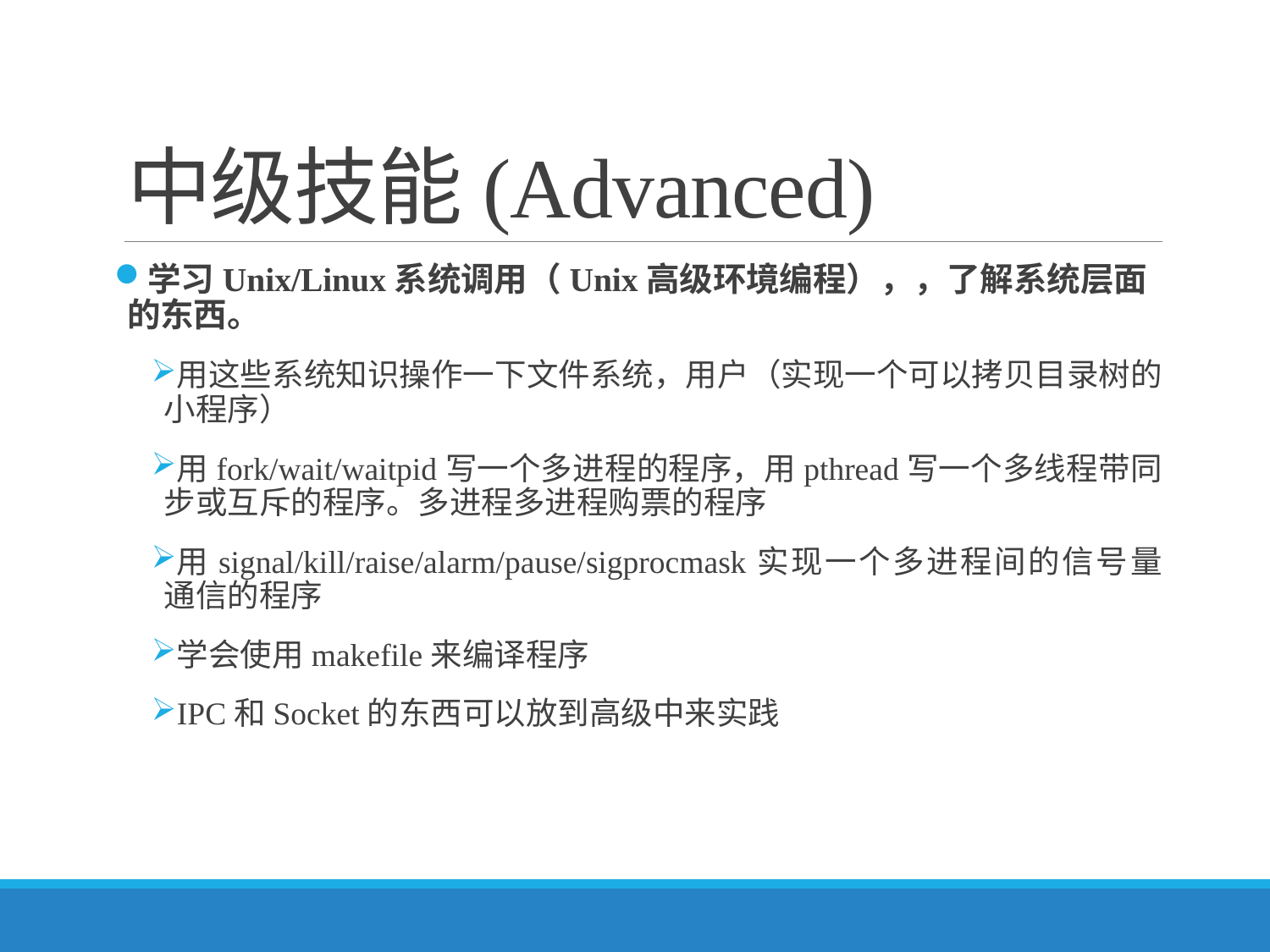

# 中级技能(Advanced)
学习Unix/Linux系统调用（Unix高级环境编程），，了解系统层面的东西。
用这些系统知识操作一下文件系统，用户（实现一个可以拷贝目录树的小程序）
用fork/wait/waitpid写一个多进程的程序，用pthread写一个多线程带同步或互斥的程序。多进程多进程购票的程序
用signal/kill/raise/alarm/pause/sigprocmask实现一个多进程间的信号量通信的程序
学会使用makefile来编译程序
IPC和Socket的东西可以放到高级中来实践